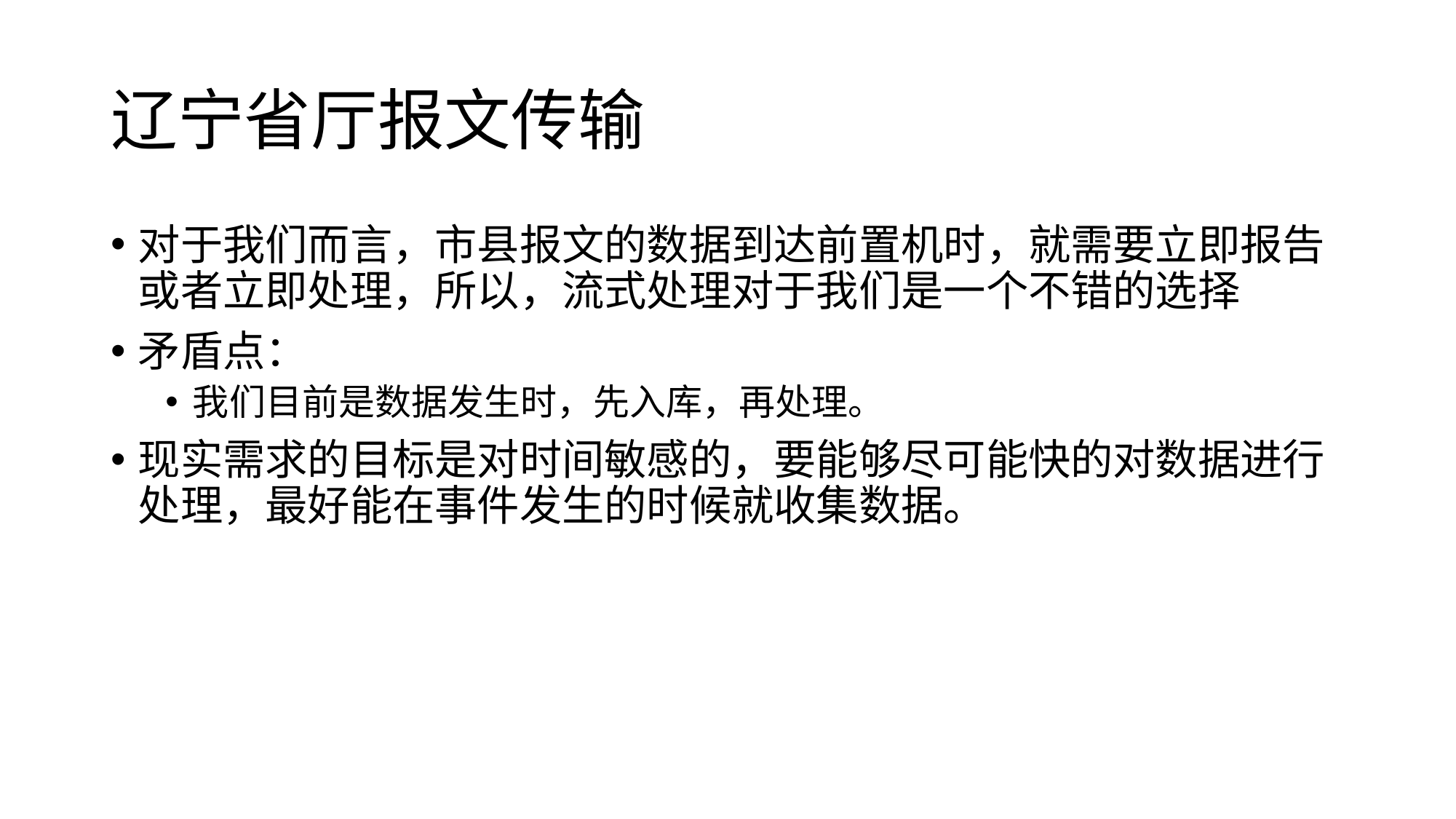

# 辽宁省厅报文传输
对于我们而言，市县报文的数据到达前置机时，就需要立即报告或者立即处理，所以，流式处理对于我们是一个不错的选择
矛盾点：
我们目前是数据发生时，先入库，再处理。
现实需求的目标是对时间敏感的，要能够尽可能快的对数据进行处理，最好能在事件发生的时候就收集数据。